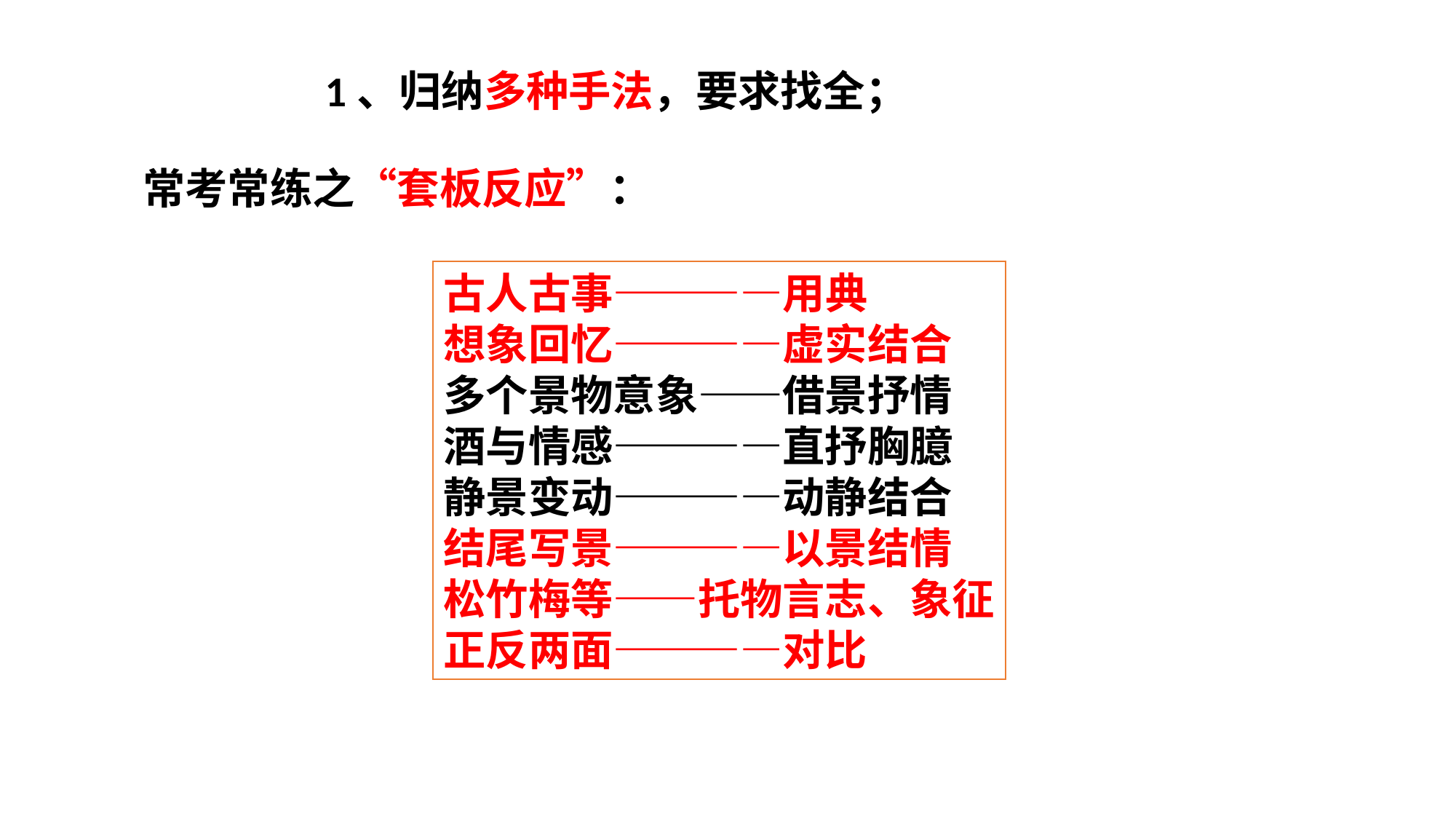

1、归纳多种手法，要求找全；
常考常练之“套板反应”：
古人古事————用典
想象回忆————虚实结合
多个景物意象——借景抒情
酒与情感————直抒胸臆
静景变动————动静结合
结尾写景————以景结情
松竹梅等——托物言志、象征
正反两面————对比